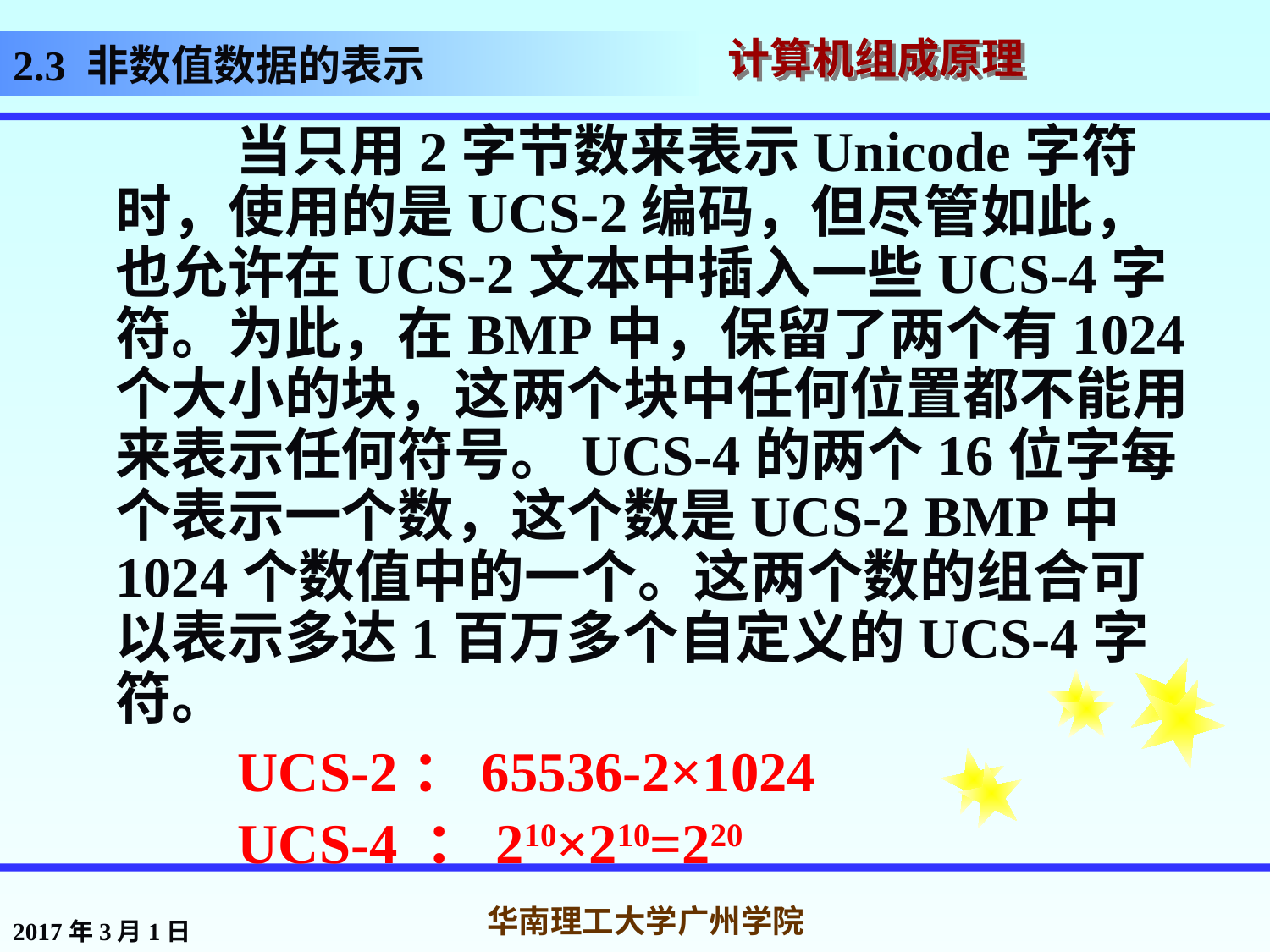

# 2.3 非数值数据的表示
            当只用2字节数来表示Unicode字符时，使用的是UCS-2编码，但尽管如此，也允许在UCS-2文本中插入一些UCS-4字符。为此，在BMP中，保留了两个有1024个大小的块，这两个块中任何位置都不能用来表示任何符号。UCS-4的两个16位字每个表示一个数，这个数是UCS-2 BMP中1024个数值中的一个。这两个数的组合可以表示多达1百万多个自定义的UCS-4字符。
            UCS-2：65536-2×1024
            UCS-4 ：210×210=220
2017年3月1日
华南理工大学广州学院